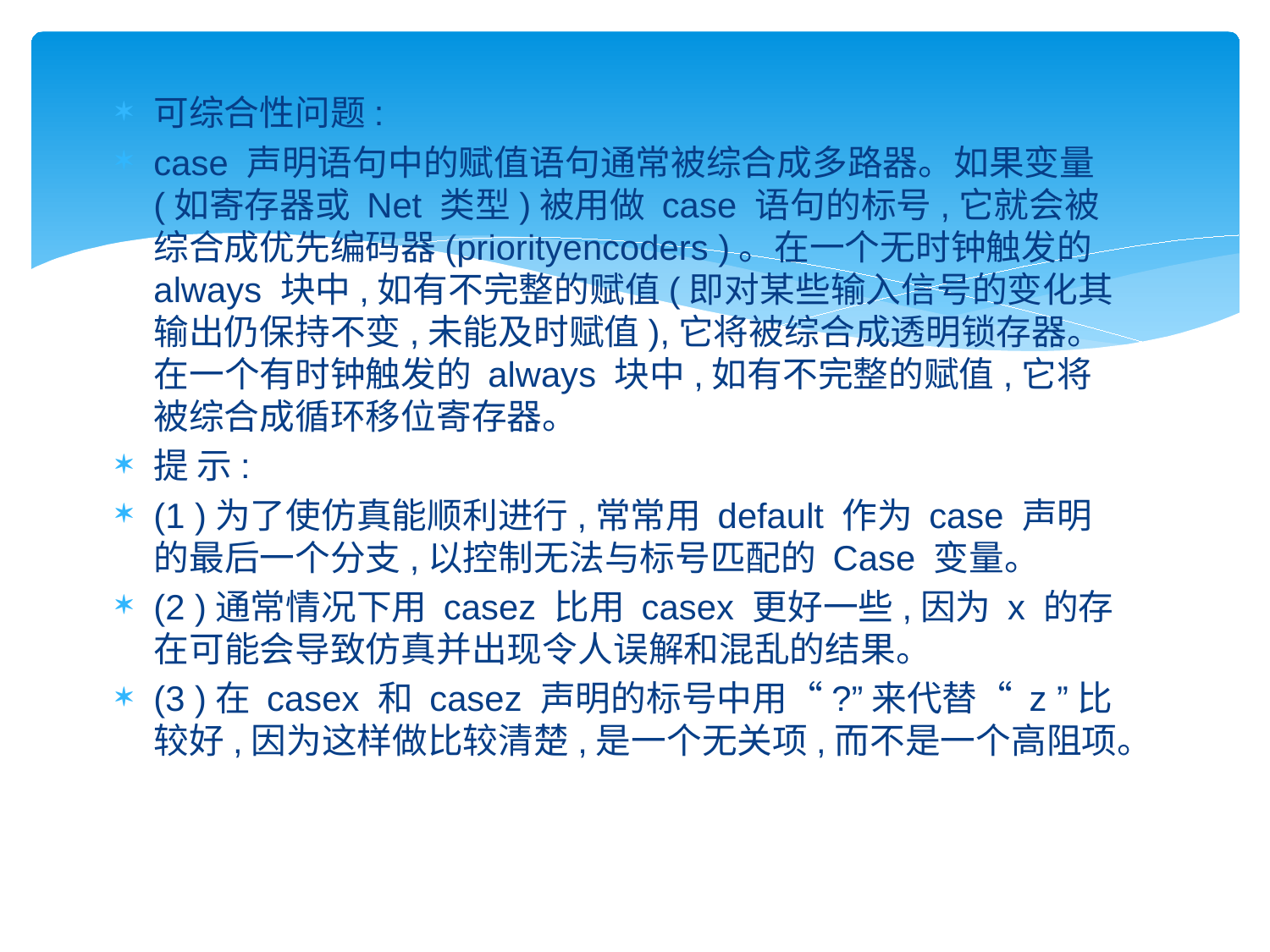

#
可综合性问题:
case 声明语句中的赋值语句通常被综合成多路器。如果变量(如寄存器或 Net 类型)被用做 case 语句的标号,它就会被综合成优先编码器(priorityencoders )。在一个无时钟触发的 always 块中,如有不完整的赋值(即对某些输入信号的变化其输出仍保持不变,未能及时赋值),它将被综合成透明锁存器。在一个有时钟触发的 always 块中,如有不完整的赋值,它将被综合成循环移位寄存器。
提 示:
(1 )为了使仿真能顺利进行,常常用 default 作为 case 声明的最后一个分支,以控制无法与标号匹配的 Case 变量。
(2 )通常情况下用 casez 比用 casex 更好一些,因为 x 的存在可能会导致仿真并出现令人误解和混乱的结果。
(3 )在 casex 和 casez 声明的标号中用“?”来代替“ z ”比较好,因为这样做比较清楚,是一个无关项,而不是一个高阻项。